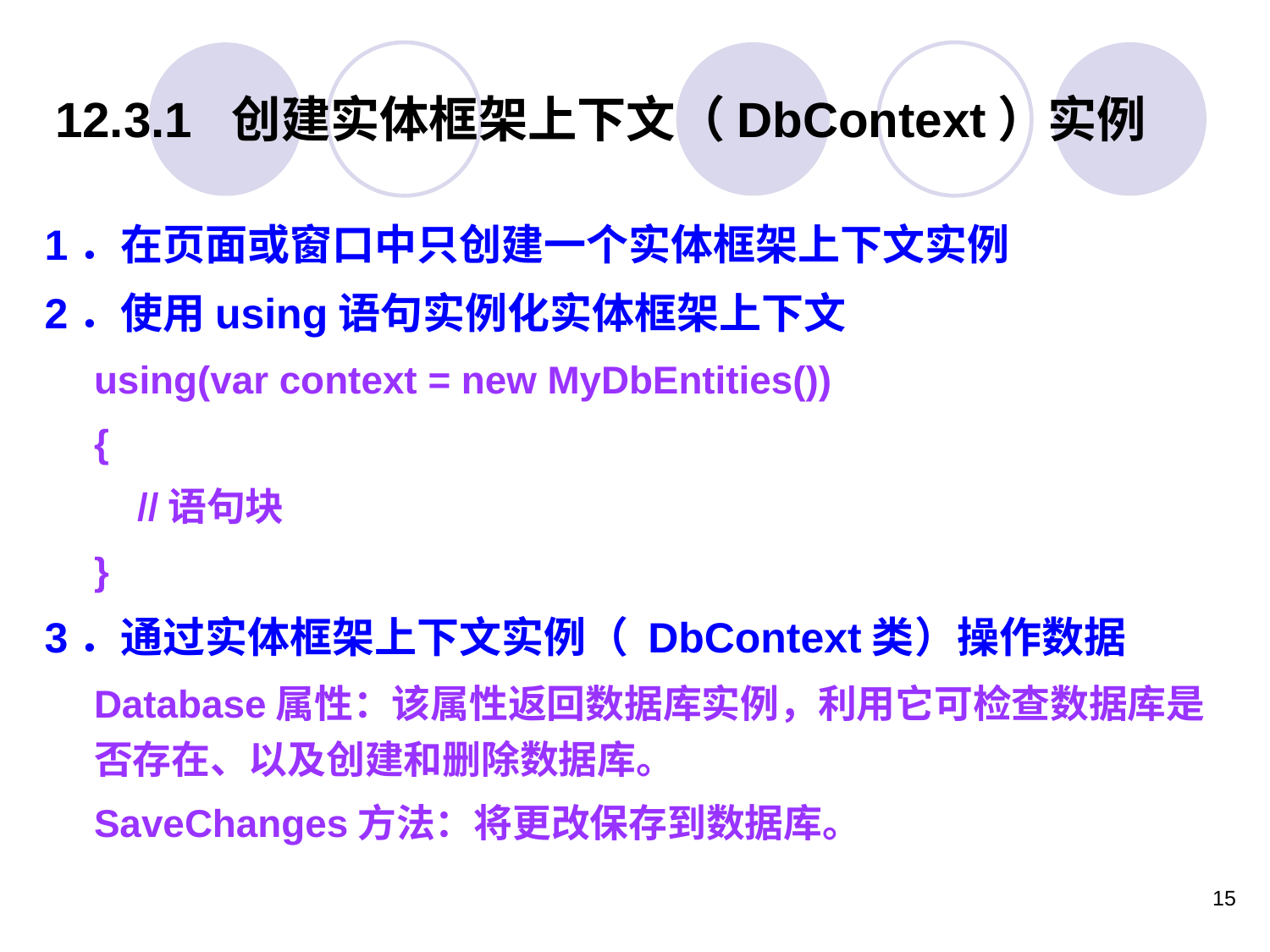

# 12.3.1  创建实体框架上下文（DbContext）实例
1．在页面或窗口中只创建一个实体框架上下文实例
2．使用using语句实例化实体框架上下文
using(var context = new MyDbEntities())
{
    //语句块
}
3．通过实体框架上下文实例（ DbContext类）操作数据
Database属性：该属性返回数据库实例，利用它可检查数据库是否存在、以及创建和删除数据库。
SaveChanges方法：将更改保存到数据库。

15